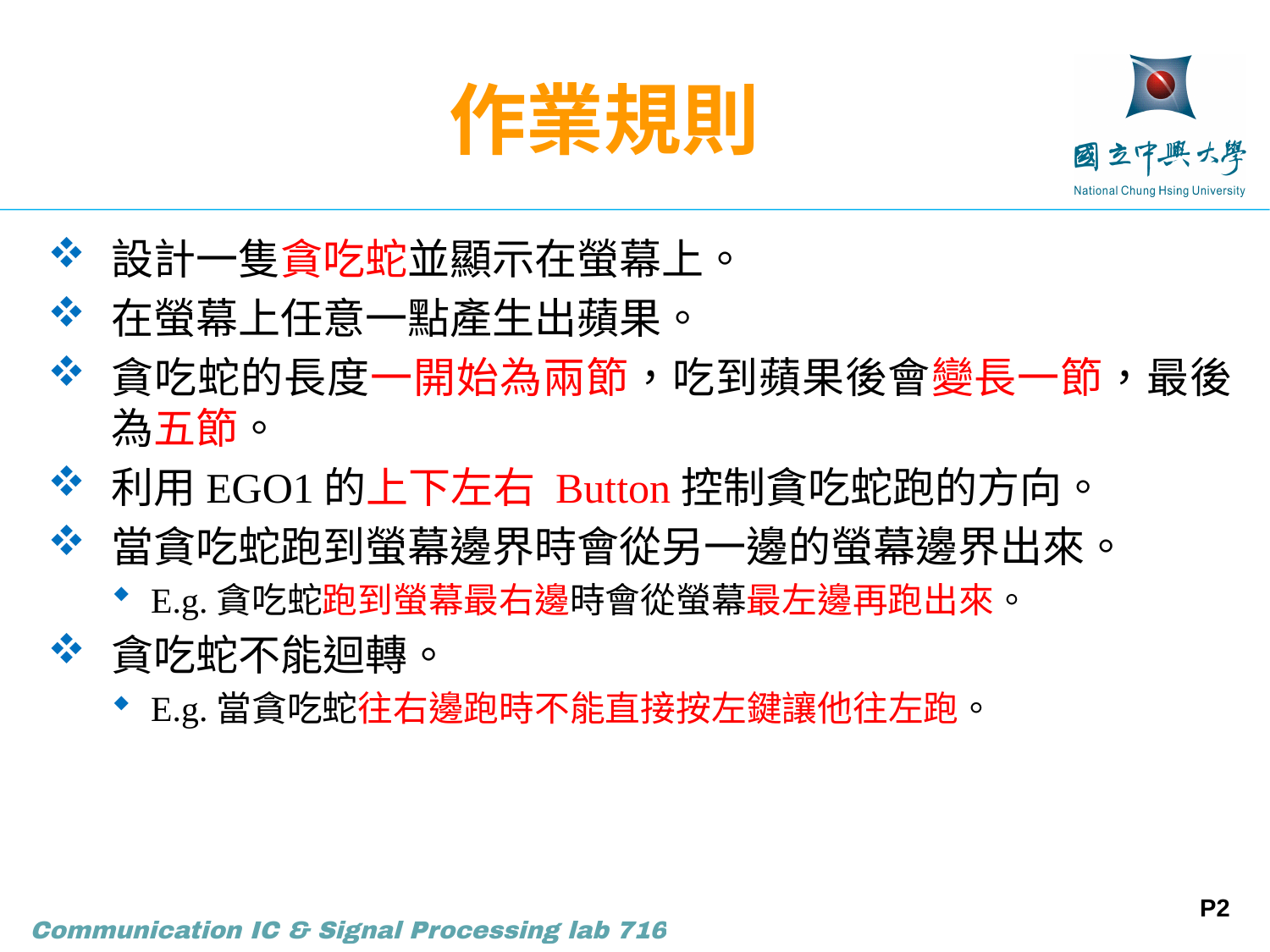

# 作業規則
設計一隻貪吃蛇並顯示在螢幕上。
在螢幕上任意一點產生出蘋果。
貪吃蛇的長度一開始為兩節，吃到蘋果後會變長一節，最後為五節。
利用EGO1的上下左右 Button控制貪吃蛇跑的方向。
當貪吃蛇跑到螢幕邊界時會從另一邊的螢幕邊界出來。
E.g.貪吃蛇跑到螢幕最右邊時會從螢幕最左邊再跑出來。
貪吃蛇不能迴轉。
E.g.當貪吃蛇往右邊跑時不能直接按左鍵讓他往左跑。